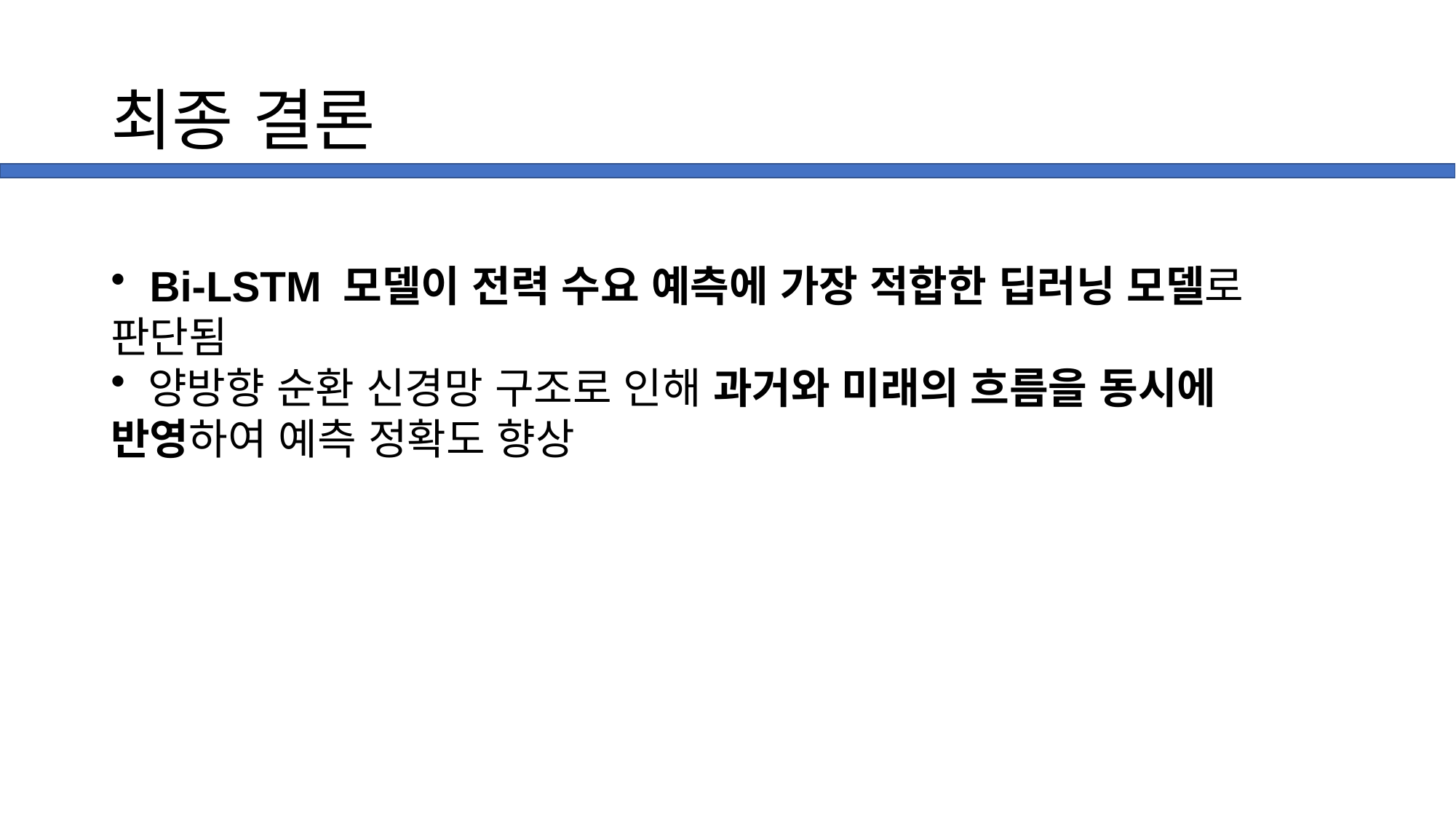

# 최종 결론

  Bi-LSTM 모델이 전력 수요 예측에 가장 적합한 딥러닝 모델로 판단됨
 양방향 순환 신경망 구조로 인해 과거와 미래의 흐름을 동시에 반영하여 예측 정확도 향상